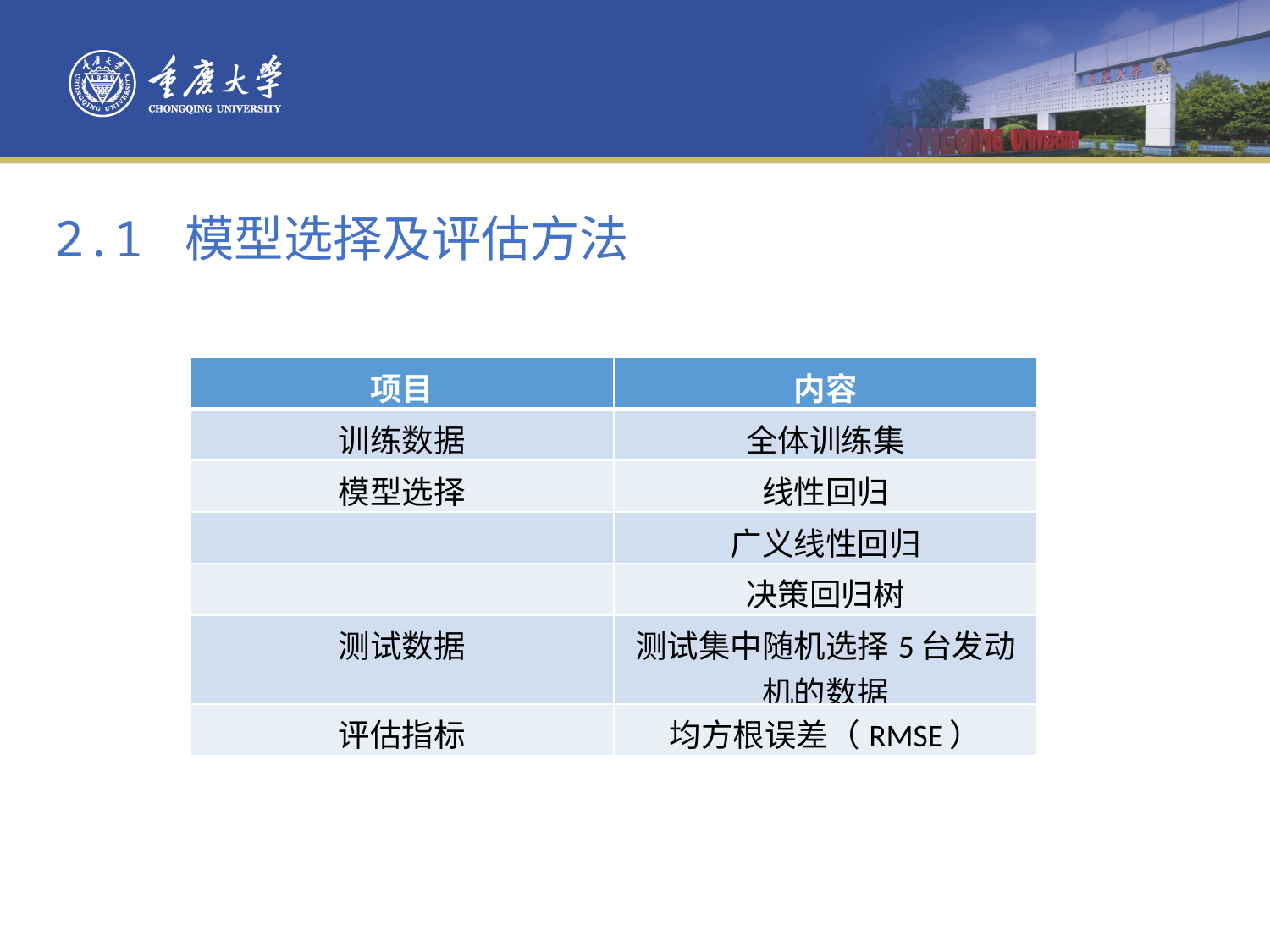

目录
2.1 模型选择及评估方法
| 项目 | 内容 |
| --- | --- |
| 训练数据 | 全体训练集 |
| 模型选择 | 线性回归 |
|  | 广义线性回归 |
|  | 决策回归树 |
| 测试数据 | 测试集中随机选择5台发动机的数据 |
| 评估指标 | 均方根误差（RMSE） |